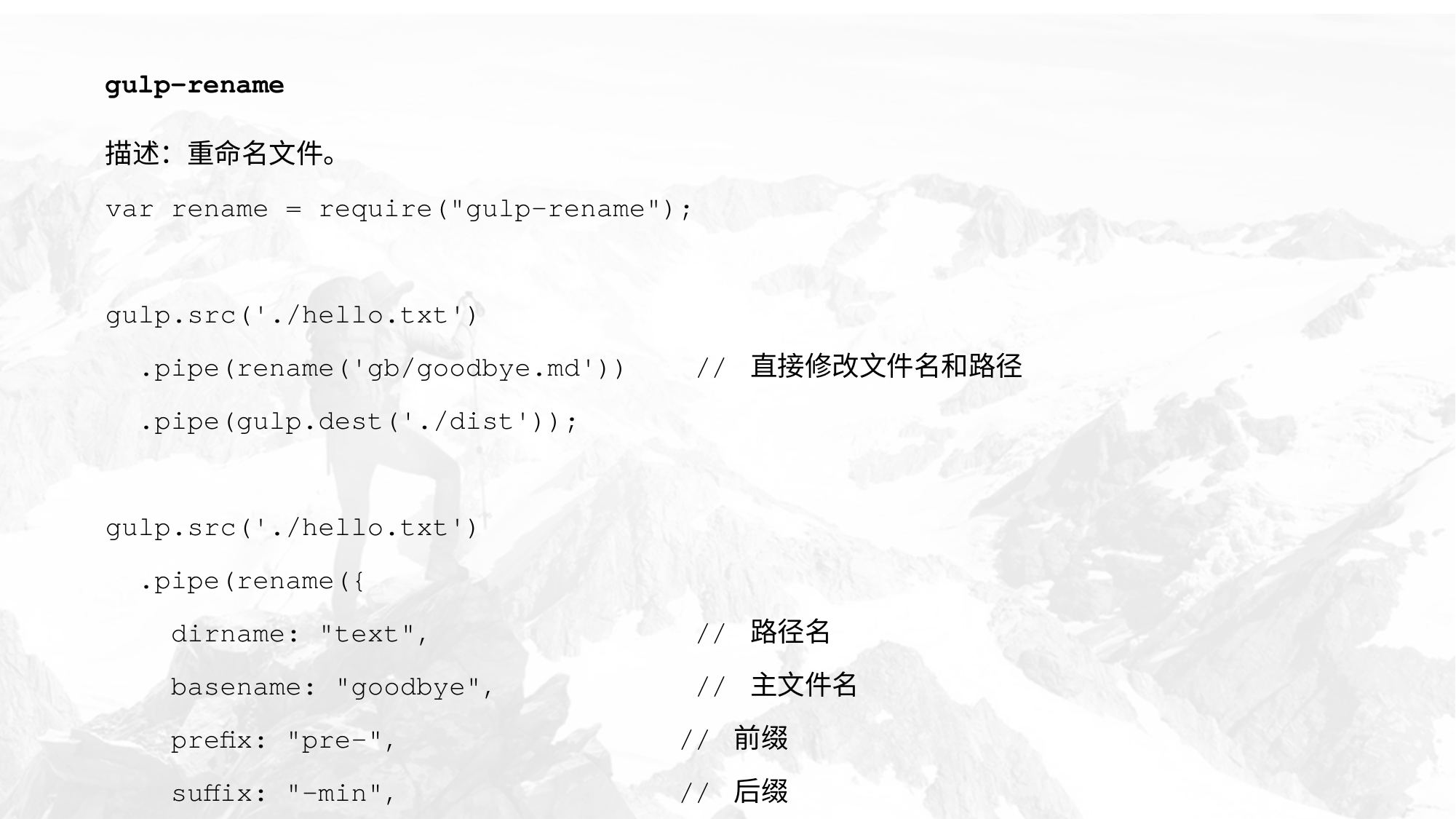

gulp-rename
描述：重命名文件。
var rename = require("gulp-rename");

gulp.src('./hello.txt')
  .pipe(rename('gb/goodbye.md'))    // 直接修改文件名和路径
  .pipe(gulp.dest('./dist'));

gulp.src('./hello.txt')
  .pipe(rename({
    dirname: "text",                // 路径名
    basename: "goodbye",            // 主文件名
    prefix: "pre-",                 // 前缀
    suffix: "-min",                 // 后缀
    extname: ".html"                // 扩展名
  }))
  .pipe(gulp.dest('./dist'));